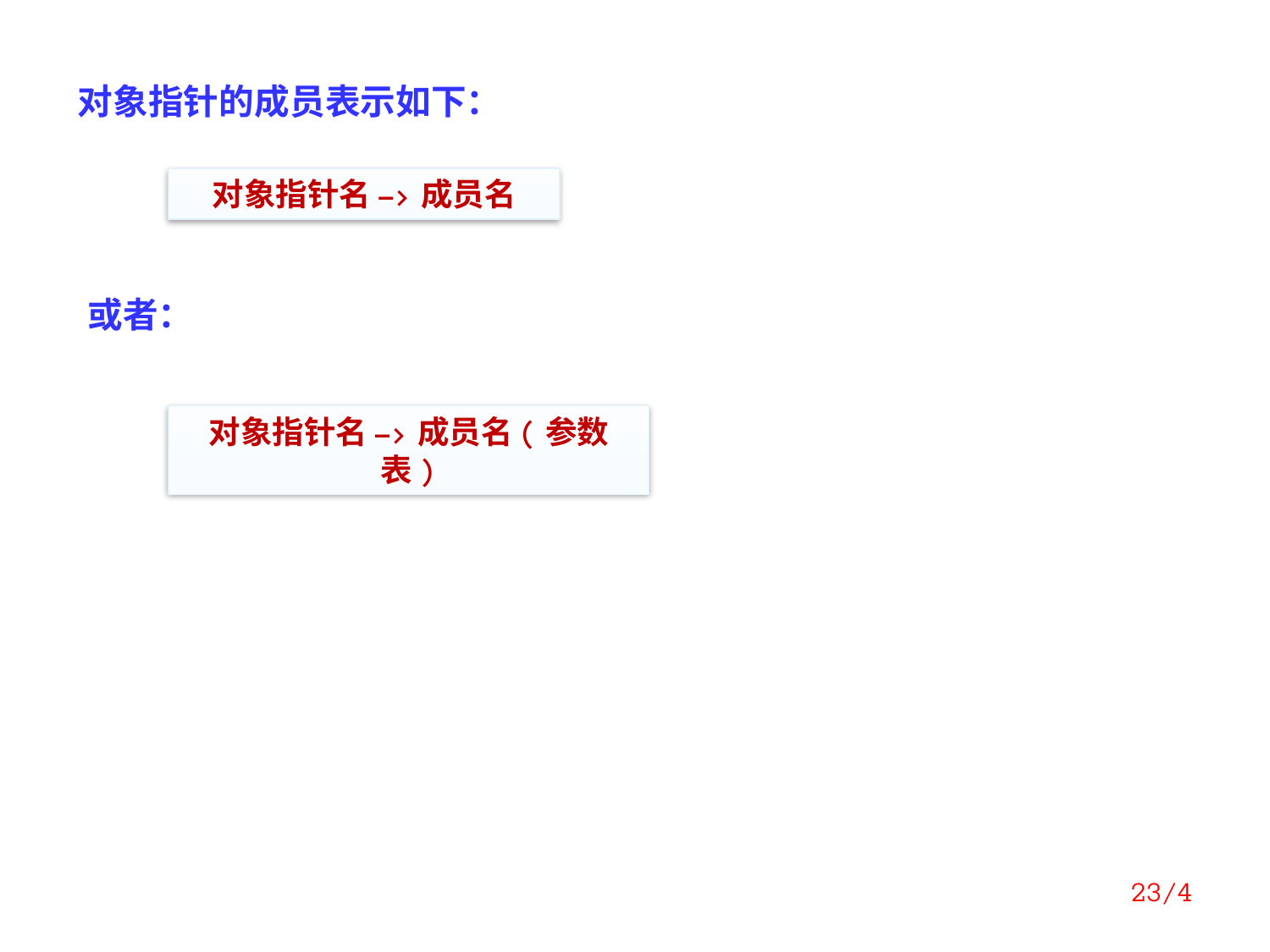

对象指针的成员表示如下：
对象指针名->成员名
或者：
对象指针名->成员名(参数表)
23/4